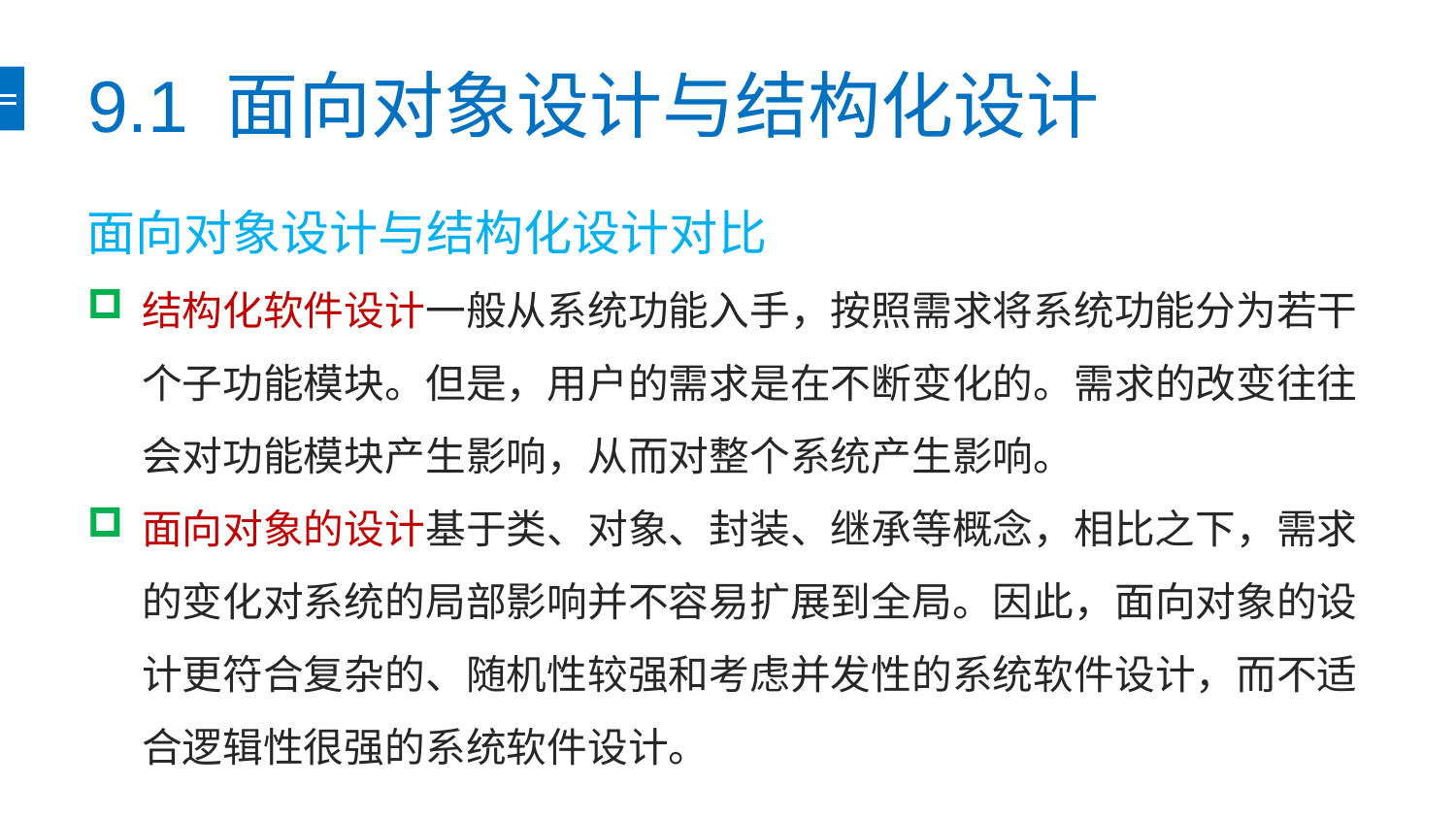

# 9.1 面向对象设计与结构化设计
面向对象设计与结构化设计对比
结构化软件设计一般从系统功能入手，按照需求将系统功能分为若干个子功能模块。但是，用户的需求是在不断变化的。需求的改变往往会对功能模块产生影响，从而对整个系统产生影响。
面向对象的设计基于类、对象、封装、继承等概念，相比之下，需求的变化对系统的局部影响并不容易扩展到全局。因此，面向对象的设计更符合复杂的、随机性较强和考虑并发性的系统软件设计，而不适合逻辑性很强的系统软件设计。